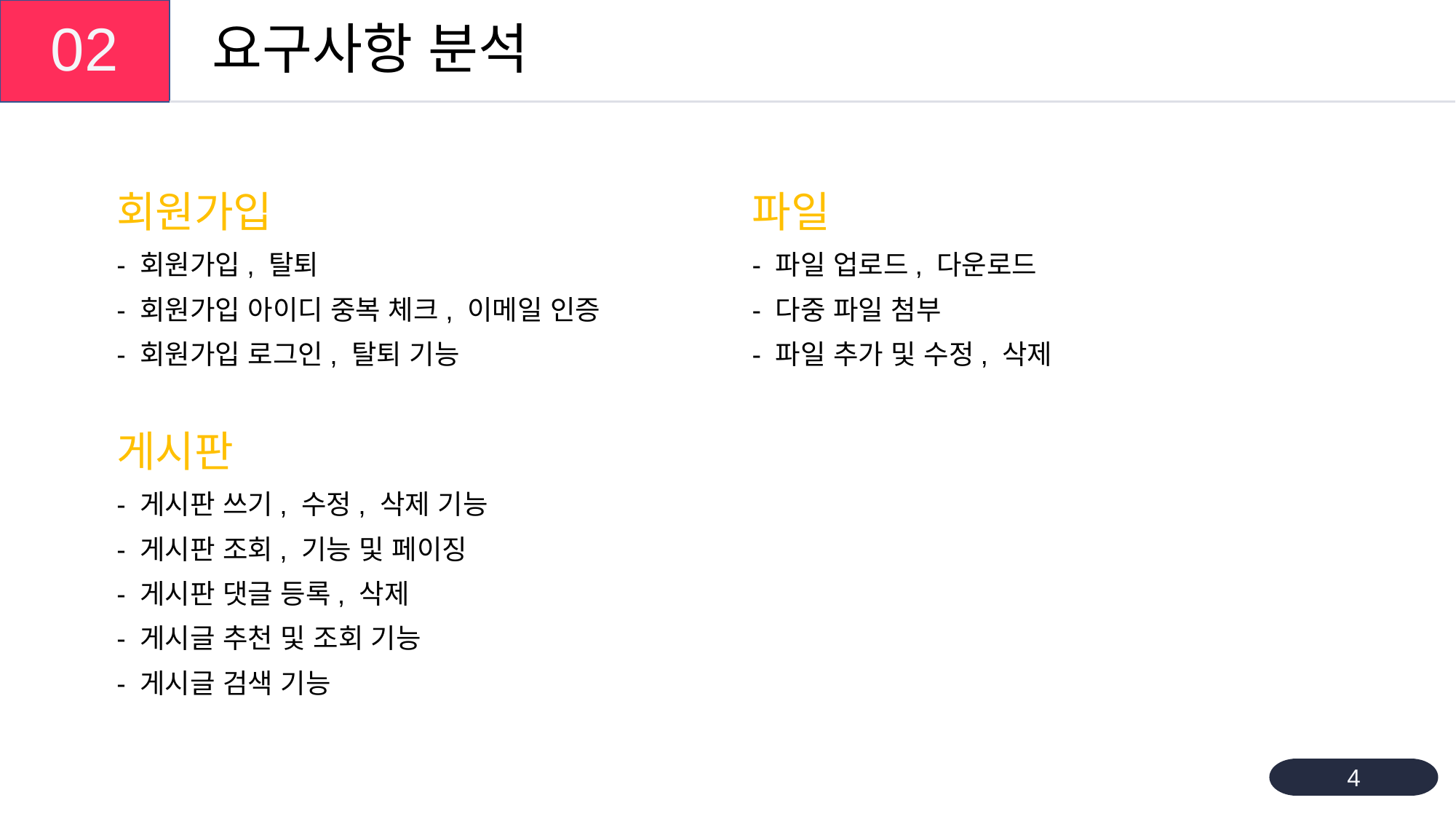

02
# 요구사항 분석
회원가입
- 회원가입, 탈퇴
- 회원가입 아이디 중복 체크, 이메일 인증
- 회원가입 로그인, 탈퇴 기능

게시판
- 게시판 쓰기, 수정, 삭제 기능
- 게시판 조회, 기능 및 페이징
- 게시판 댓글 등록, 삭제
- 게시글 추천 및 조회 기능
- 게시글 검색 기능

파일
- 파일 업로드, 다운로드
- 다중 파일 첨부
- 파일 추가 및 수정, 삭제

4